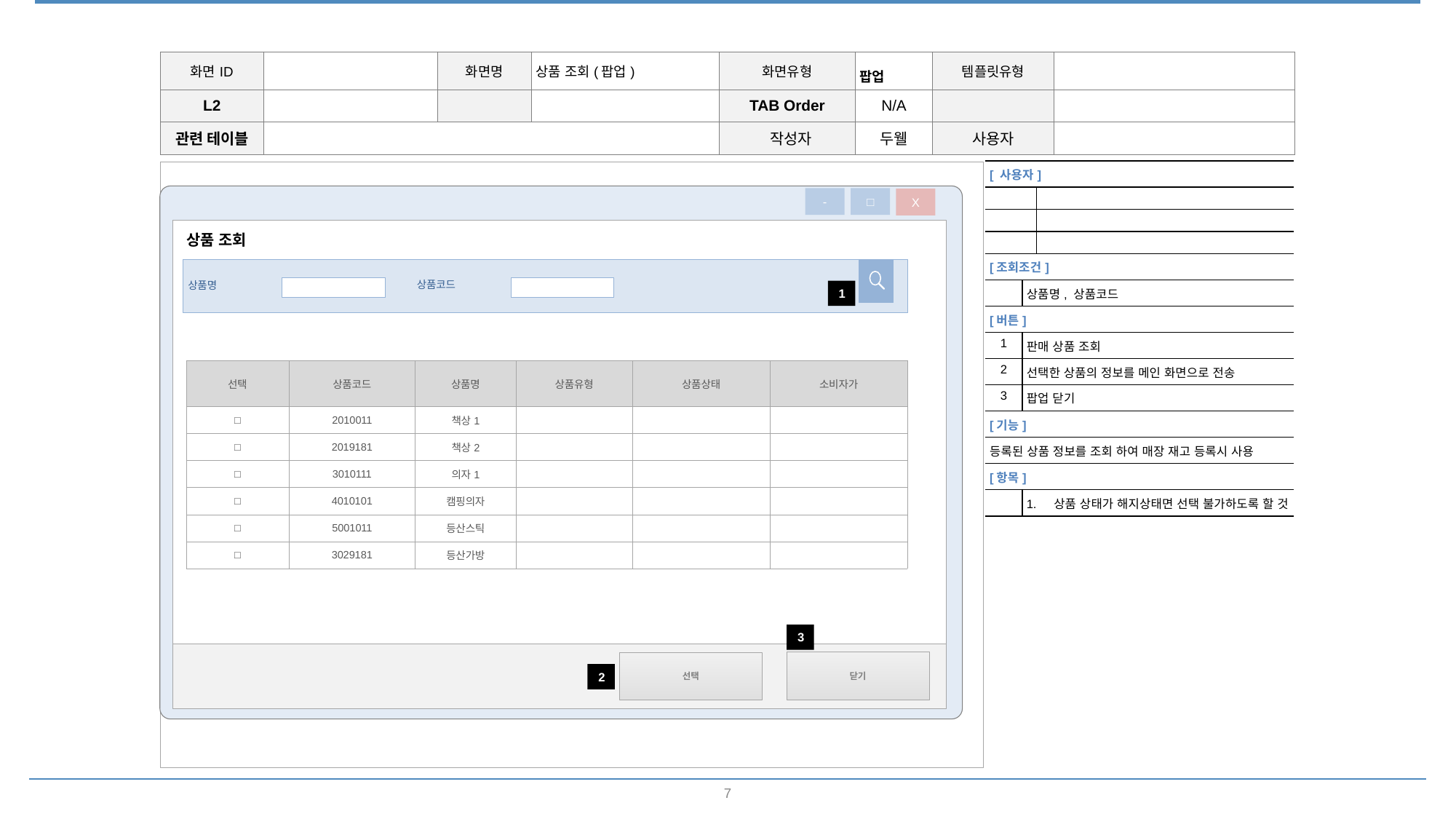

| 화면ID |  | 화면명 | 상품 조회(팝업) | 화면유형 | 팝업 | 템플릿유형 |  |
| --- | --- | --- | --- | --- | --- | --- | --- |
| L2 |  |  |  | TAB Order | N/A |  |  |
| 관련 테이블 |  |  |  | 작성자 | 두웰 | 사용자 |  |
| [ 사용자] |  |  |
| --- | --- | --- |
|  |  |  |
|  |  |  |
|  |  |  |
| [조회조건] |  |  |
|  | 상품명, 상품코드 |  |
| [버튼] |  |  |
| 1 | 판매 상품 조회 |  |
| 2 | 선택한 상품의 정보를 메인 화면으로 전송 |  |
| 3 | 팝업 닫기 |  |
| [기능] |  |  |
| 등록된 상품 정보를 조회 하여 매장 재고 등록시 사용 |  |  |
| [항목] |  |  |
|  | 상품 상태가 해지상태면 선택 불가하도록 할 것 |  |

-
□
X
상품 조회

상품코드
상품명
1
| 선택 | 상품코드 | 상품명 | 상품유형 | 상품상태 | 소비자가 |
| --- | --- | --- | --- | --- | --- |
| □ | 2010011 | 책상1 |  |  |  |
| □ | 2019181 | 책상2 |  |  |  |
| □ | 3010111 | 의자1 |  |  |  |
| □ | 4010101 | 캠핑의자 |  |  |  |
| □ | 5001011 | 등산스틱 |  |  |  |
| □ | 3029181 | 등산가방 |  |  |  |
3

닫기
저장
닫기
선택
1
2